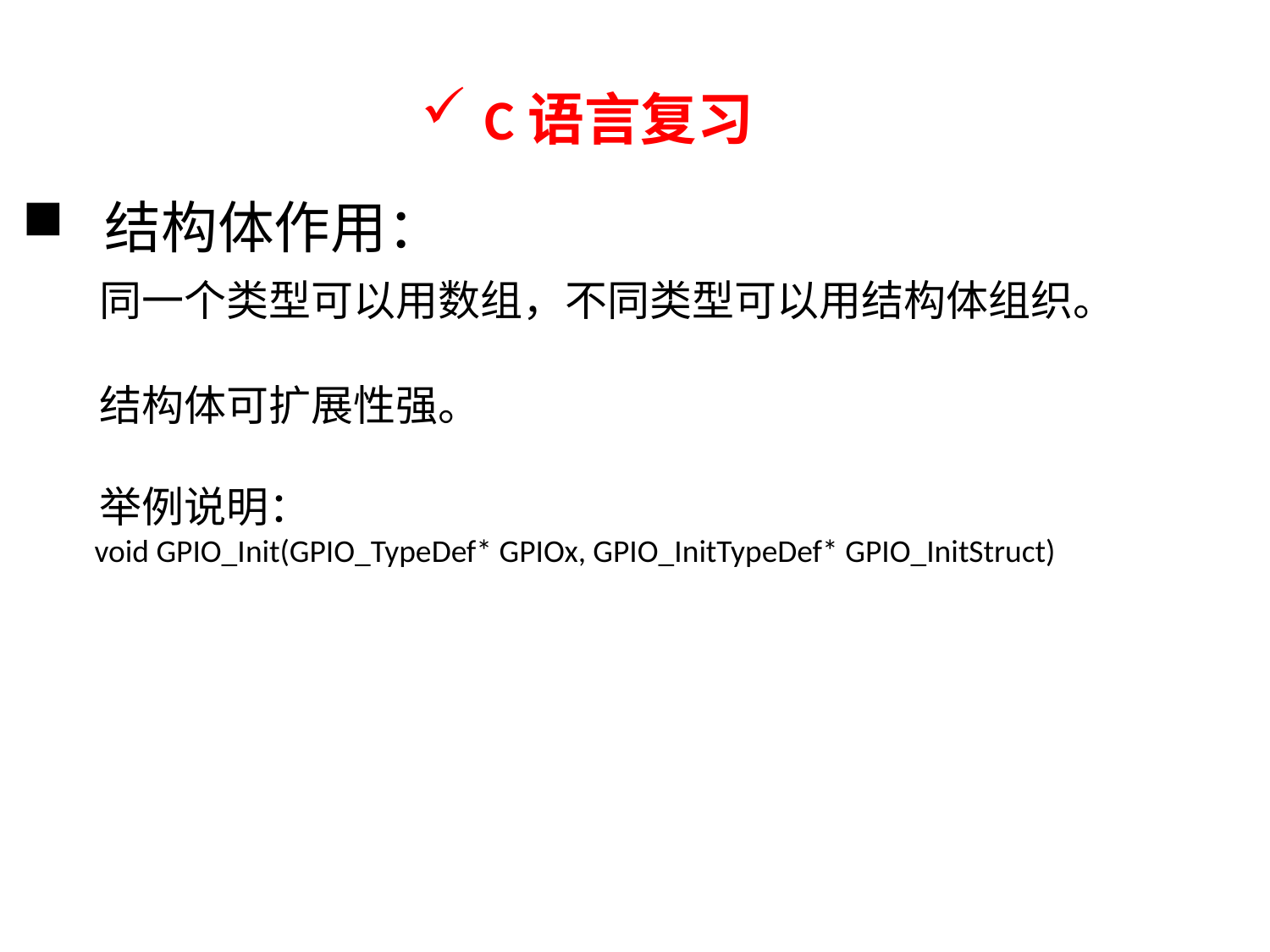

C语言复习
  结构体作用：
     同一个类型可以用数组，不同类型可以用结构体组织。

       结构体可扩展性强。

       举例说明：
          void GPIO_Init(GPIO_TypeDef* GPIOx, GPIO_InitTypeDef* GPIO_InitStruct)